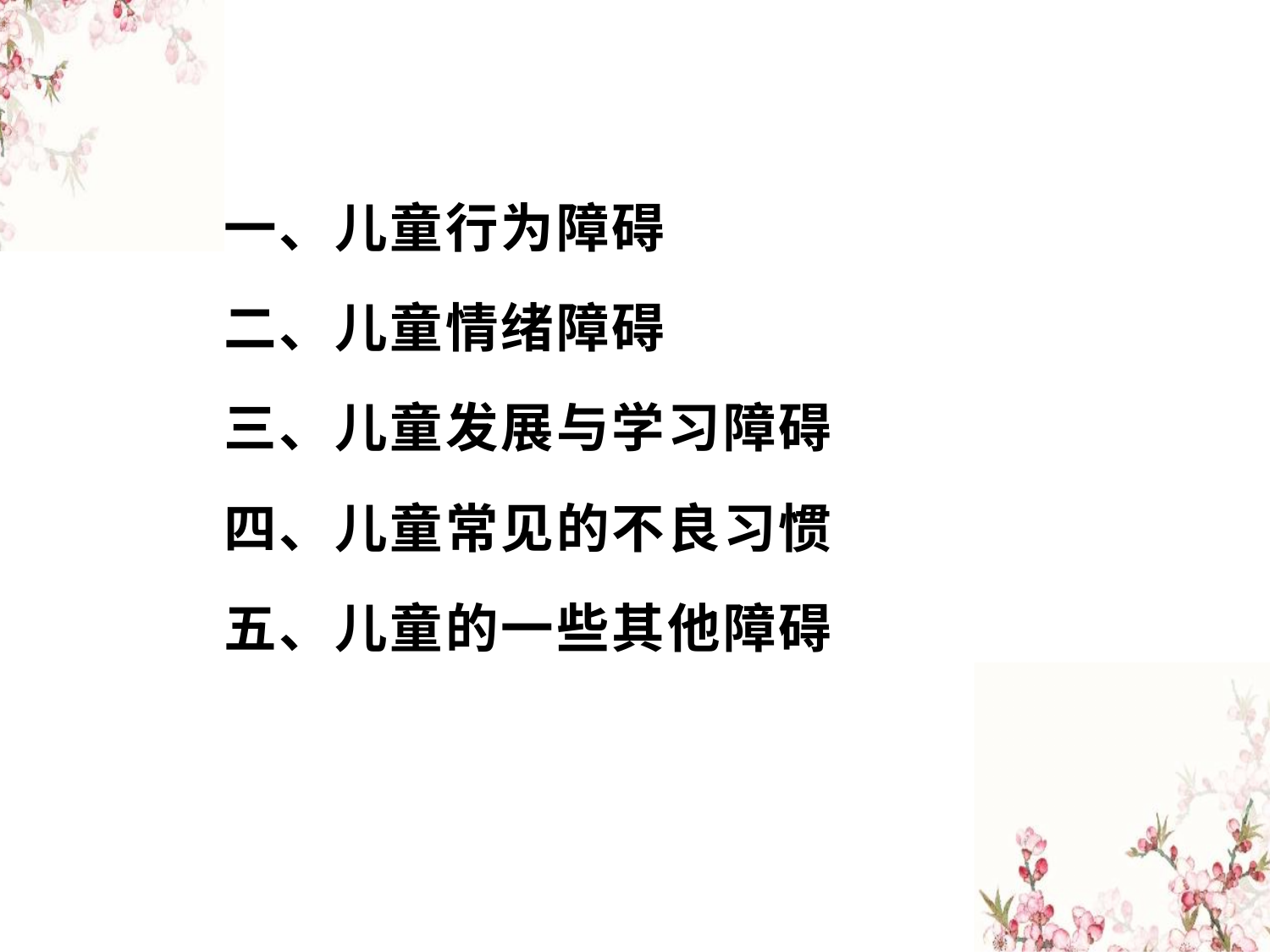

一、儿童行为障碍
二、儿童情绪障碍
三、儿童发展与学习障碍
四、儿童常见的不良习惯
五、儿童的一些其他障碍